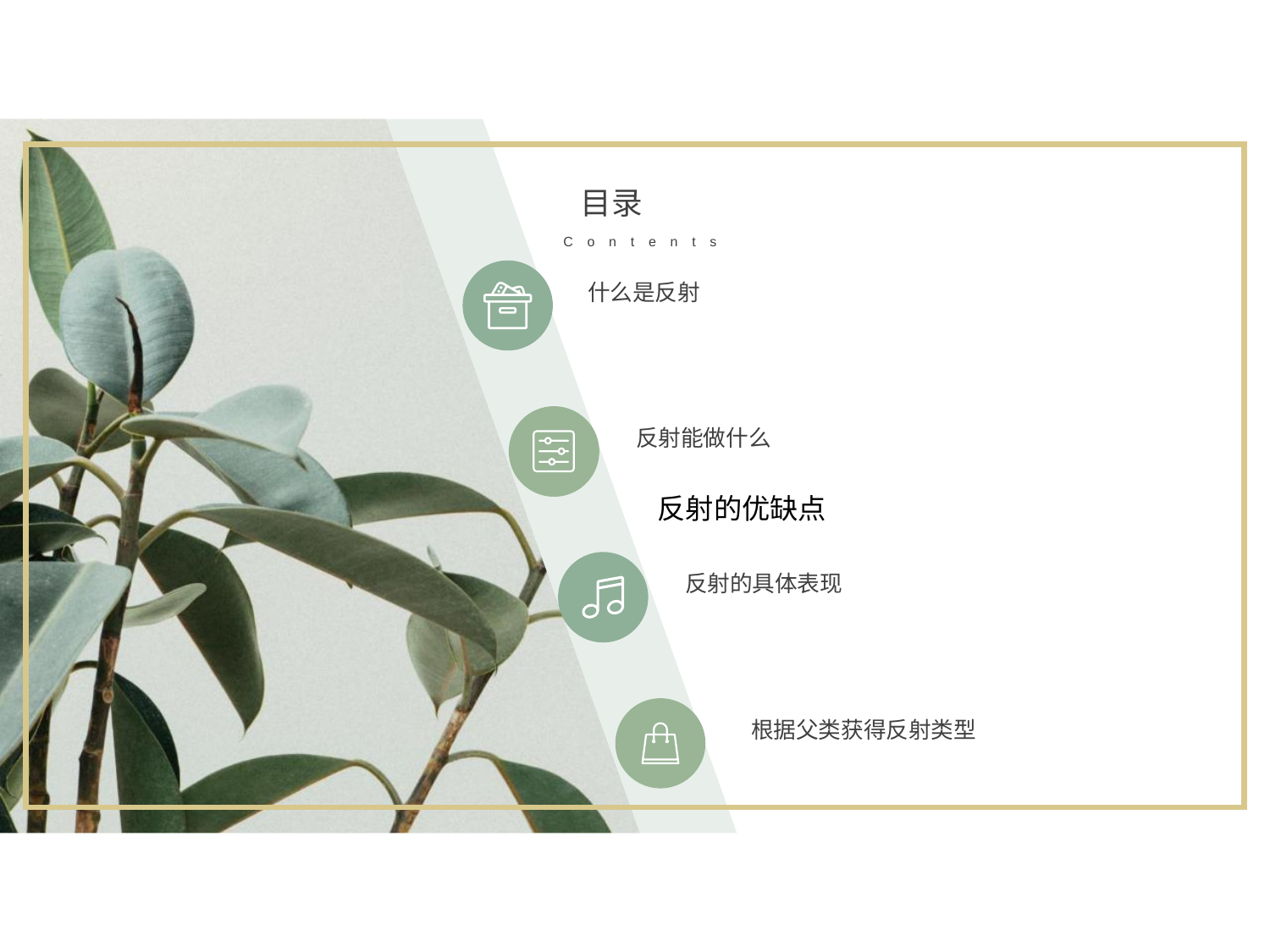

目录
Contents

什么是反射

反射能做什么

反射的优缺点

反射的具体表现

根据父类获得反射类型